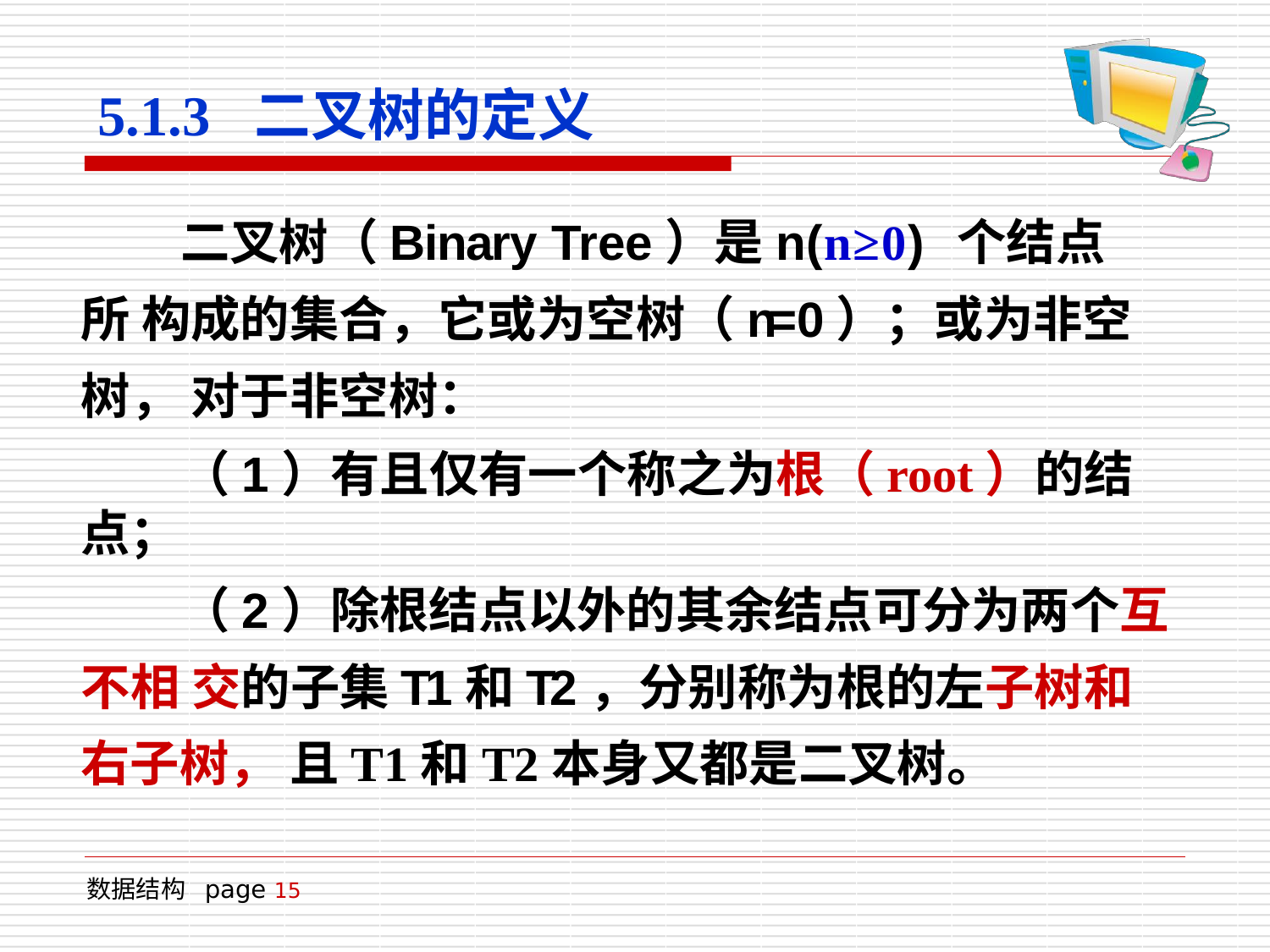

# 5.1.3	二叉树的定义

二叉树（Binary Tree）是n(n≥0) 个结点所 构成的集合，它或为空树（n=0）；或为非空树， 对于非空树：
（1）有且仅有一个称之为根（root）的结点；
（2）除根结点以外的其余结点可分为两个互不相 交的子集T1和T2，分别称为根的左子树和右子树， 且T1和T2本身又都是二叉树。

数据结构 page 15